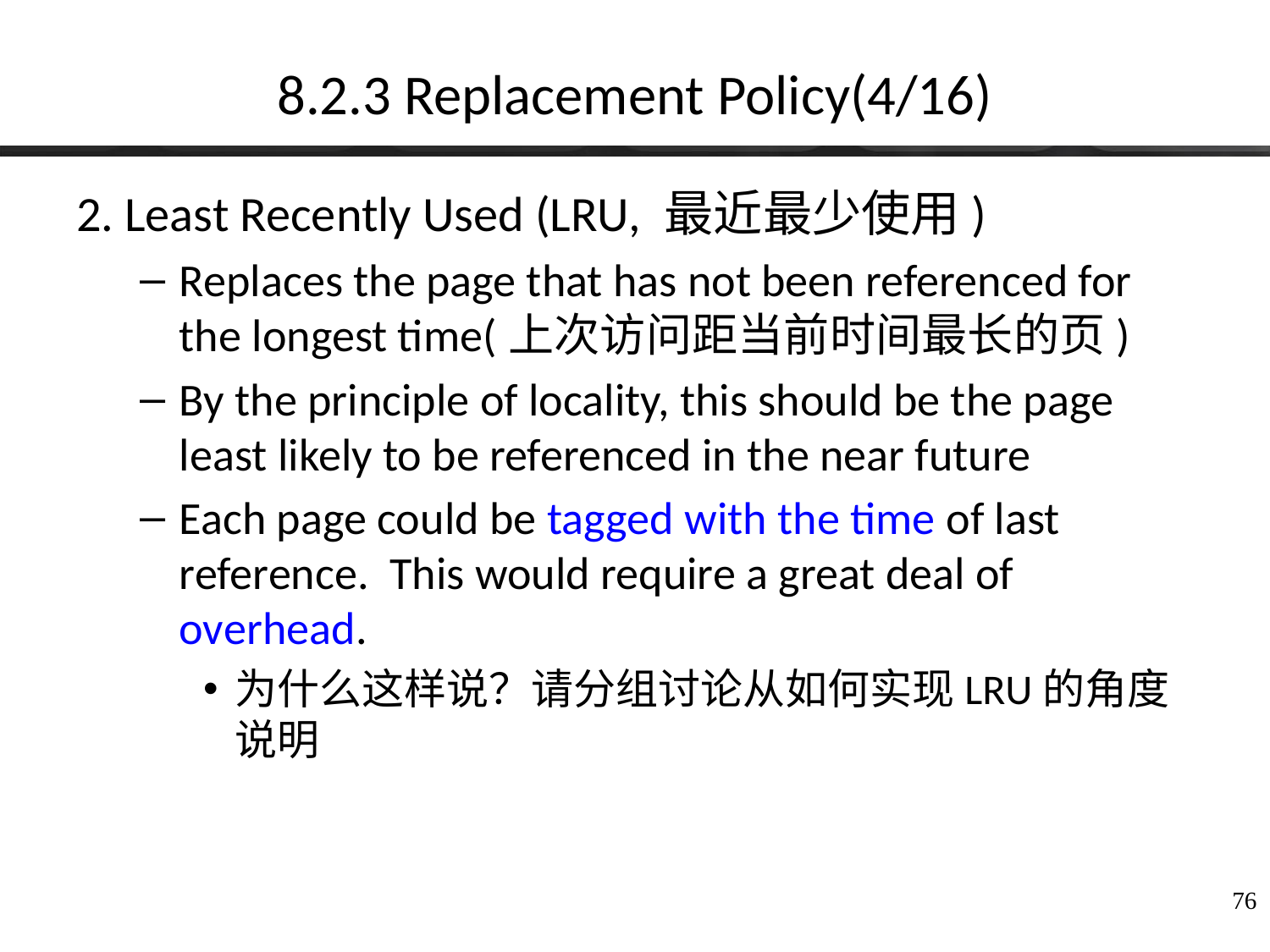

# 8.2.3 Replacement Policy(4/16)
2. Least Recently Used (LRU, 最近最少使用)
Replaces the page that has not been referenced for the longest time(上次访问距当前时间最长的页)
By the principle of locality, this should be the page least likely to be referenced in the near future
Each page could be tagged with the time of last reference.  This would require a great deal of overhead.
为什么这样说？请分组讨论从如何实现LRU的角度说明

76